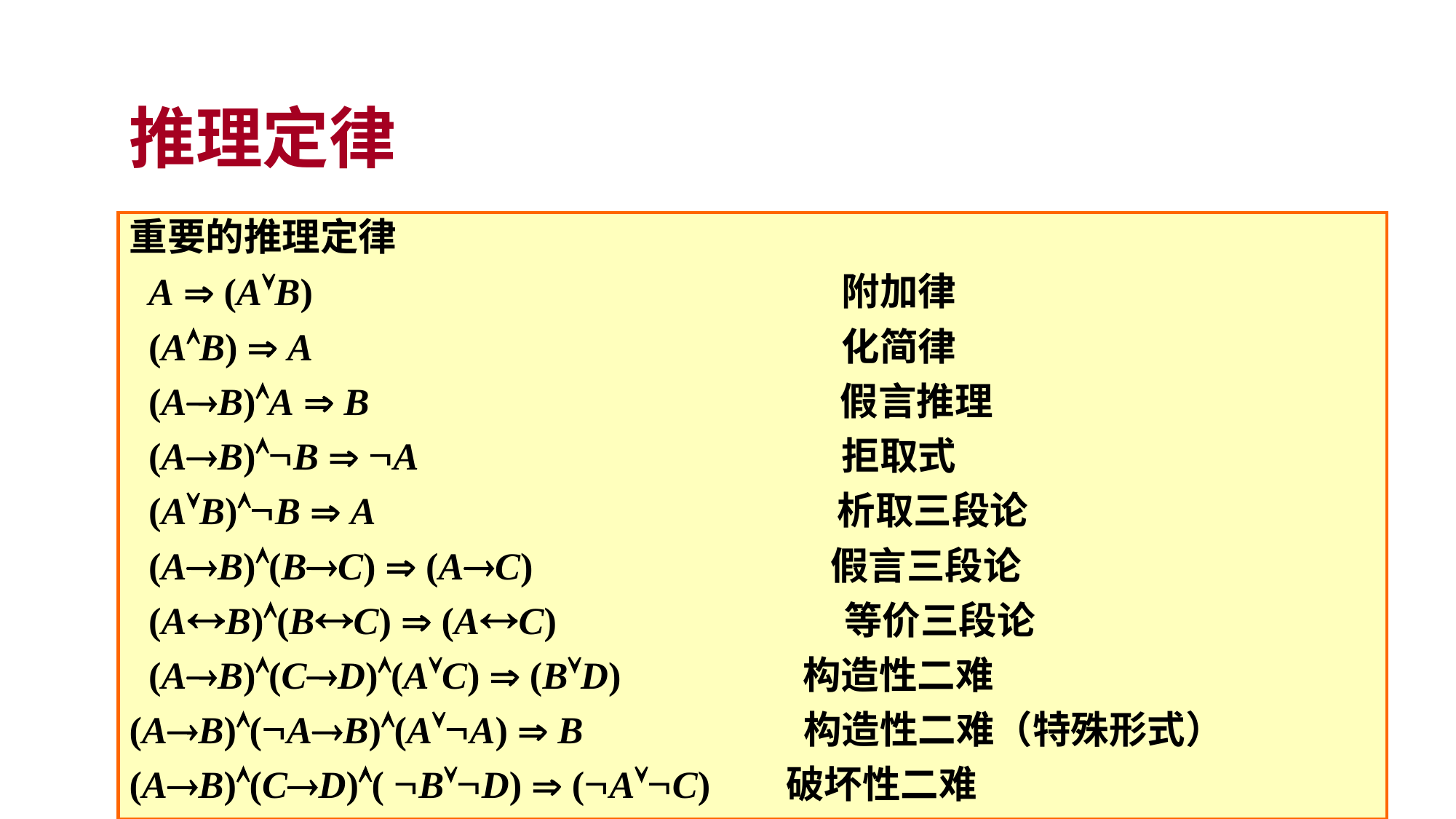

推理定律
重要的推理定律
  A ⇒ (A∨B)                                                      附加律
  (A∧B) ⇒ A                                                      化简律
  (A→B)∧A ⇒ B                                                假言推理
  (A→B)∧¬B ⇒ ¬A                                           拒取式
  (A∨B)∧¬B ⇒ A                                               析取三段论
  (A→B)∧(B→C) ⇒ (A→C)                              假言三段论
  (A↔B)∧(B↔C) ⇒ (A↔C)                             等价三段论
  (A→B)∧(C→D)∧(A∨C) ⇒ (B∨D)                  构造性二难
(A→B)∧(¬A→B)∧(A∨¬A) ⇒ B                      构造性二难（特殊形式）
(A→B)∧(C→D)∧( ¬B∨¬D) ⇒ (¬A∨¬C)       破坏性二难
21